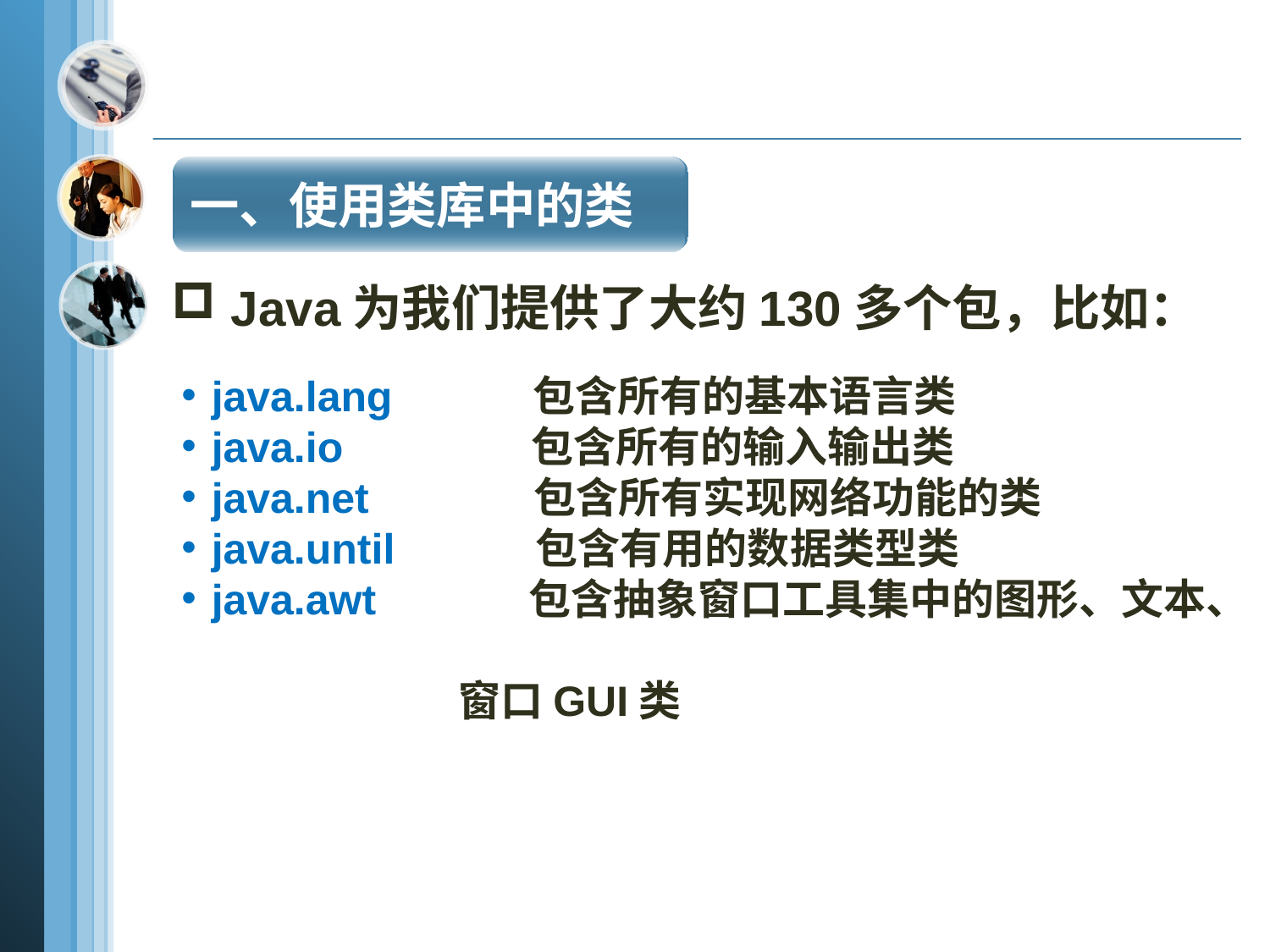

一、使用类库中的类

 Java为我们提供了大约130多个包，比如：
java.lang           包含所有的基本语言类
java.io               包含所有的输入输出类
java.net             包含所有实现网络功能的类
java.until           包含有用的数据类型类
java.awt            包含抽象窗口工具集中的图形、文本、
                            窗口GUI类